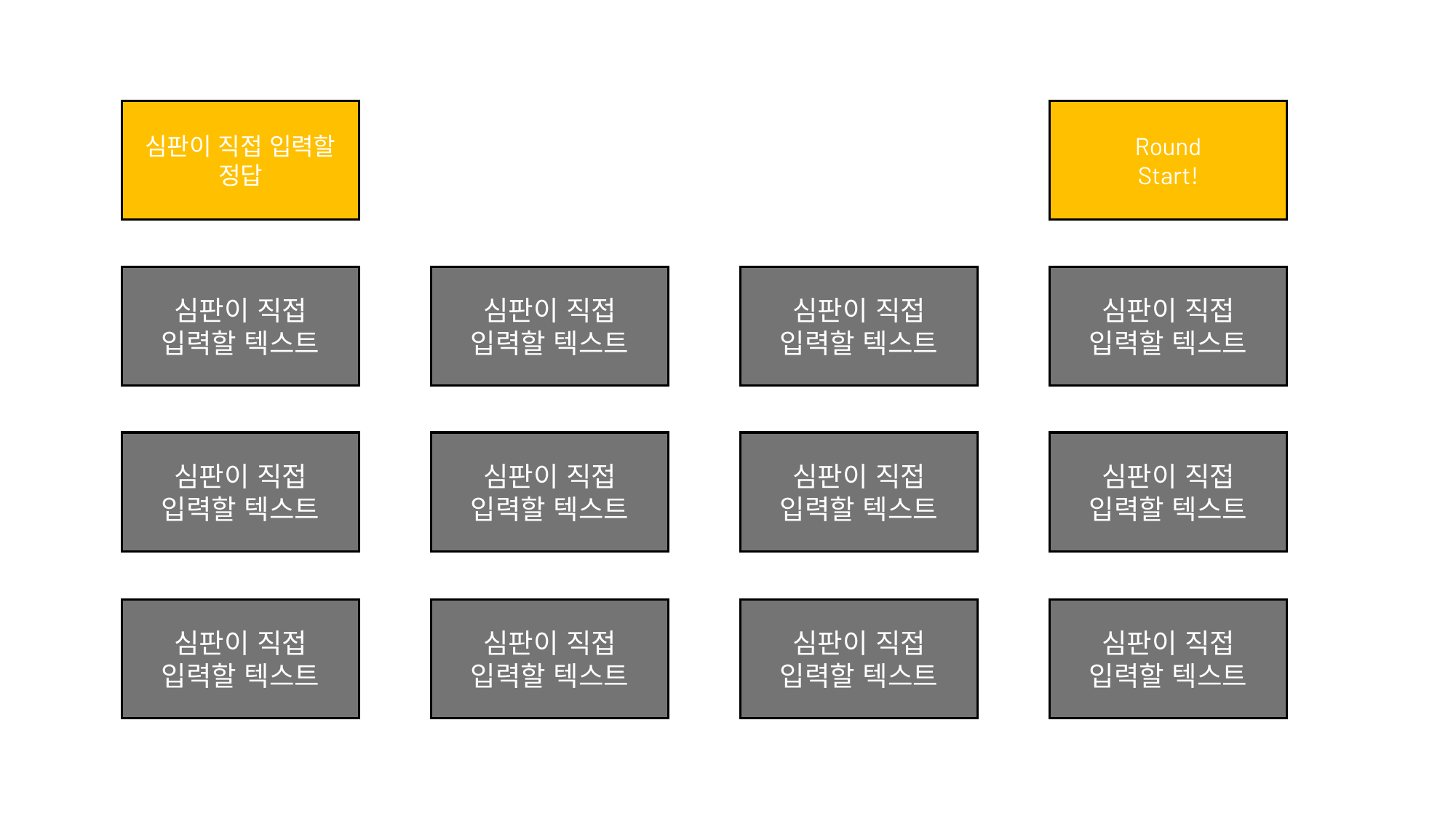

심판이 직접 입력할 정답
Round
Start!
심판이 직접 입력할 텍스트
심판이 직접 입력할 텍스트
심판이 직접 입력할 텍스트
심판이 직접 입력할 텍스트
심판이 직접 입력할 텍스트
심판이 직접 입력할 텍스트
심판이 직접 입력할 텍스트
심판이 직접 입력할 텍스트
심판이 직접 입력할 텍스트
심판이 직접 입력할 텍스트
심판이 직접 입력할 텍스트
심판이 직접 입력할 텍스트